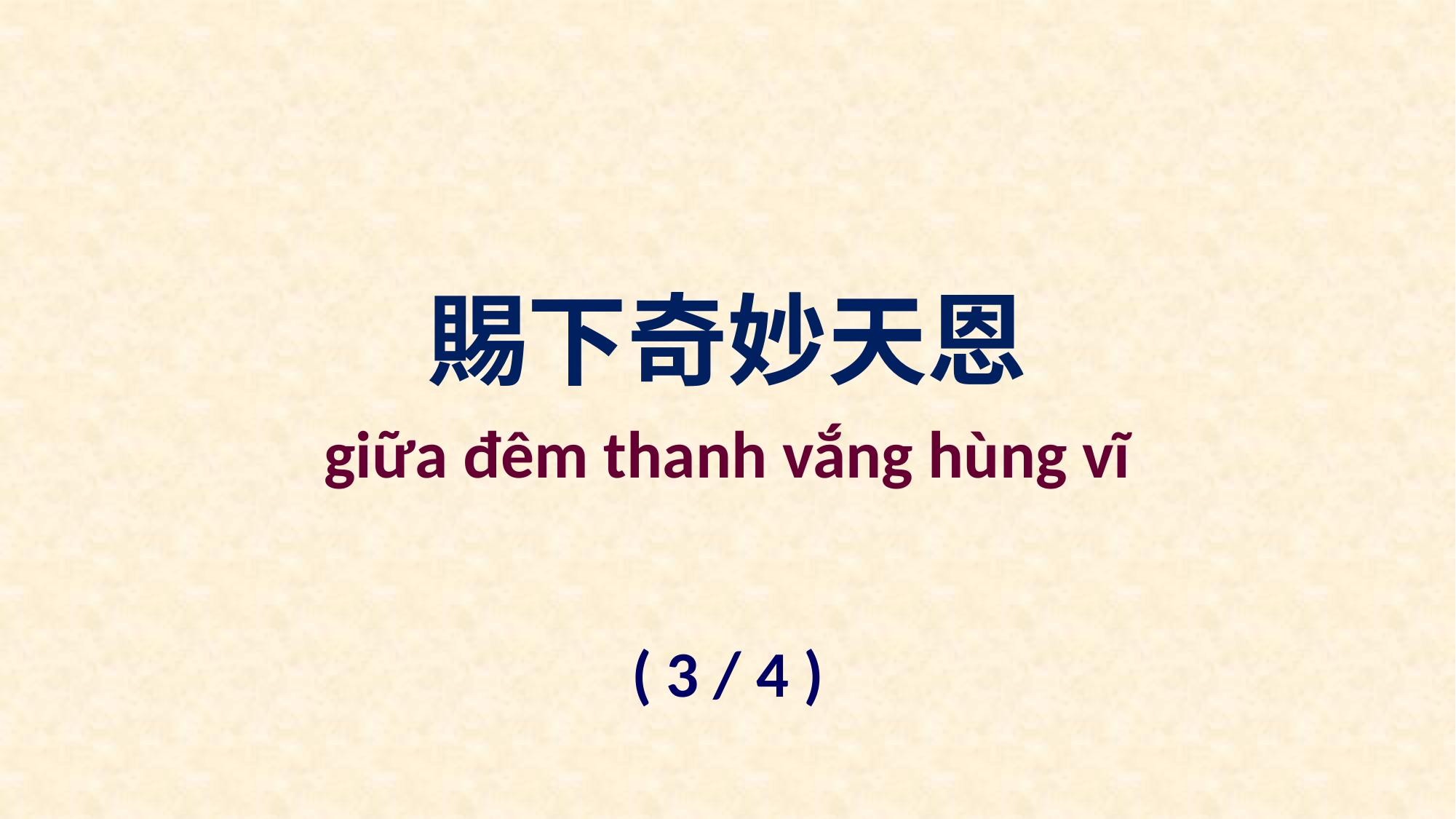

賜下奇妙天恩
giữa đêm thanh vắng hùng vĩ
( 3 / 4 )